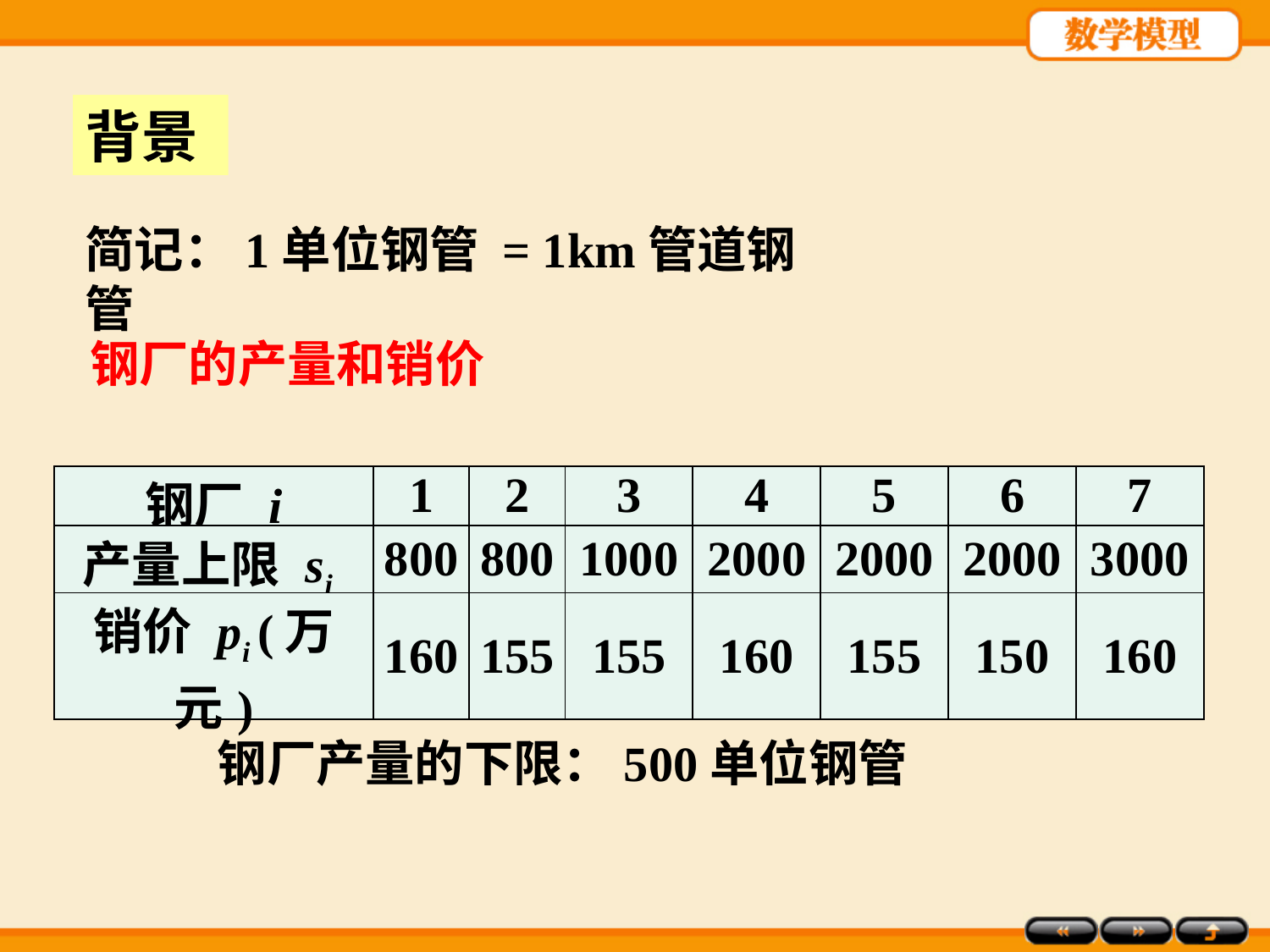

背景
简记：1单位钢管 = 1km管道钢管
钢厂的产量和销价
| 钢厂 i | 1 | 2 | 3 | 4 | 5 | 6 | 7 |
| --- | --- | --- | --- | --- | --- | --- | --- |
| 产量上限 si | 800 | 800 | 1000 | 2000 | 2000 | 2000 | 3000 |
| 销价 pi (万元) | 160 | 155 | 155 | 160 | 155 | 150 | 160 |
钢厂产量的下限：500单位钢管